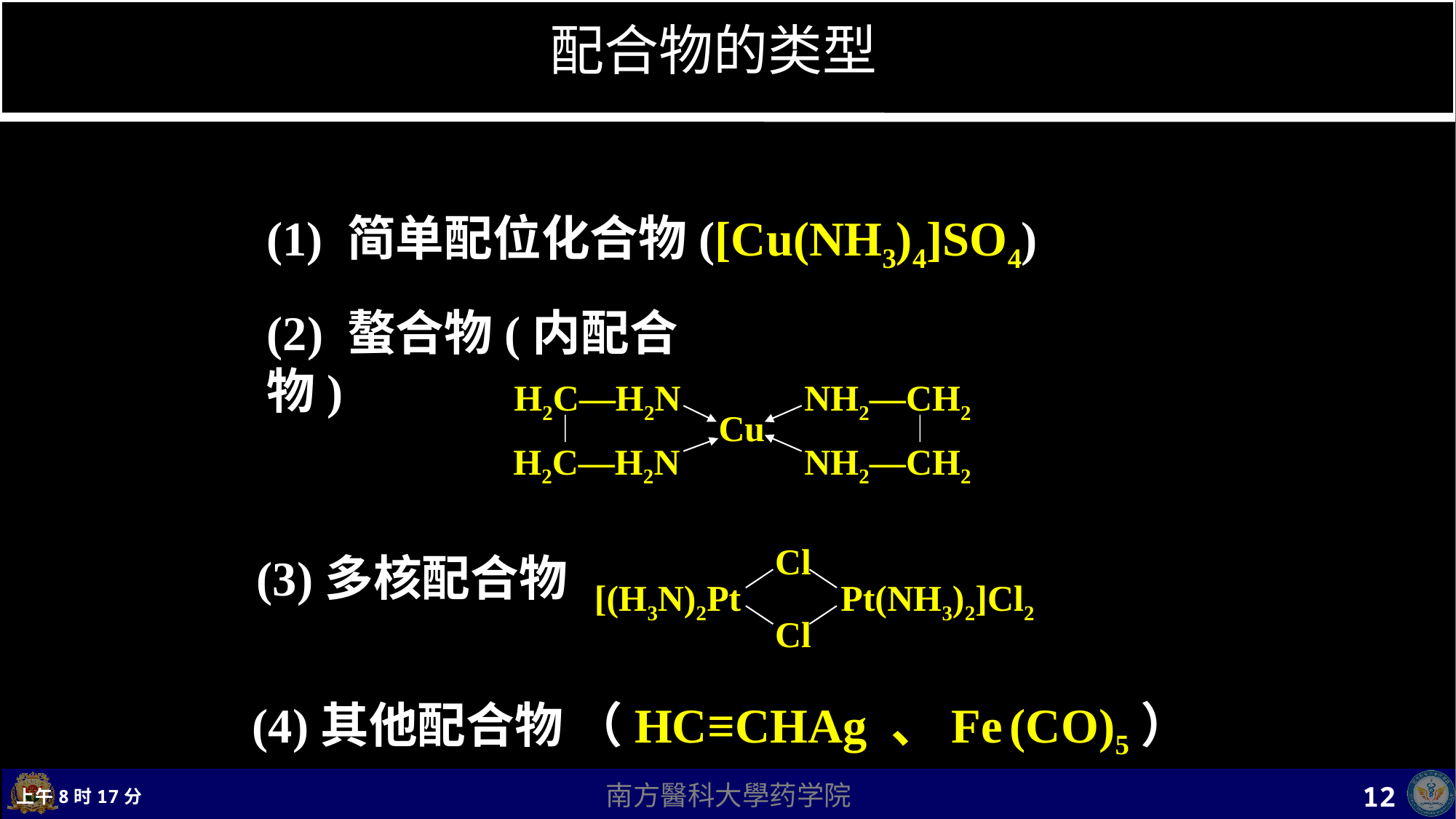

# 配合物的类型
(1) 简单配位化合物([Cu(NH3)4]SO4)
(2) 螯合物(内配合物)
H2C—H2N
NH2—CH2
Cu

H2C—H2N
NH2—CH2

Cl
[(H3N)2Pt

Pt(NH3)2]Cl2

Cl

(3)多核配合物
(4)其他配合物 （HC≡CHAg 、Fe (CO)5）
上午8时17分
12